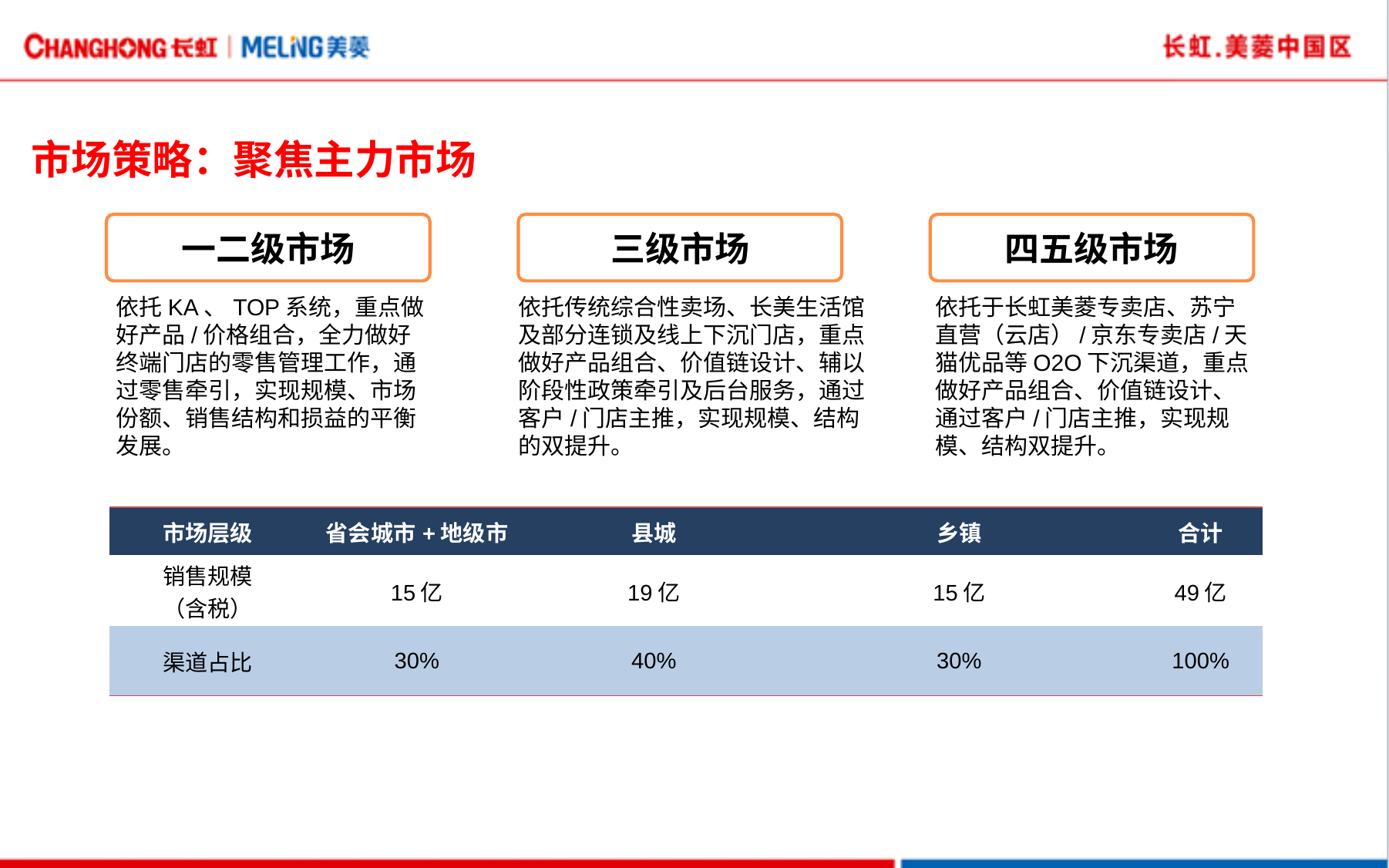

市场策略：聚焦主力市场
一二级市场
三级市场
四五级市场
依托KA、TOP系统，重点做好产品/价格组合，全力做好终端门店的零售管理工作，通过零售牵引，实现规模、市场份额、销售结构和损益的平衡发展。
依托传统综合性卖场、长美生活馆及部分连锁及线上下沉门店，重点做好产品组合、价值链设计、辅以阶段性政策牵引及后台服务，通过客户/门店主推，实现规模、结构的双提升。
依托于长虹美菱专卖店、苏宁直营（云店）/京东专卖店/天猫优品等O2O下沉渠道，重点做好产品组合、价值链设计、通过客户/门店主推，实现规模、结构双提升。
| 市场层级 | 省会城市+地级市 | 县城 | 乡镇 | 合计 |
| --- | --- | --- | --- | --- |
| 销售规模 （含税） | 15亿 | 19亿 | 15亿 | 49亿 |
| 渠道占比 | 30% | 40% | 30% | 100% |